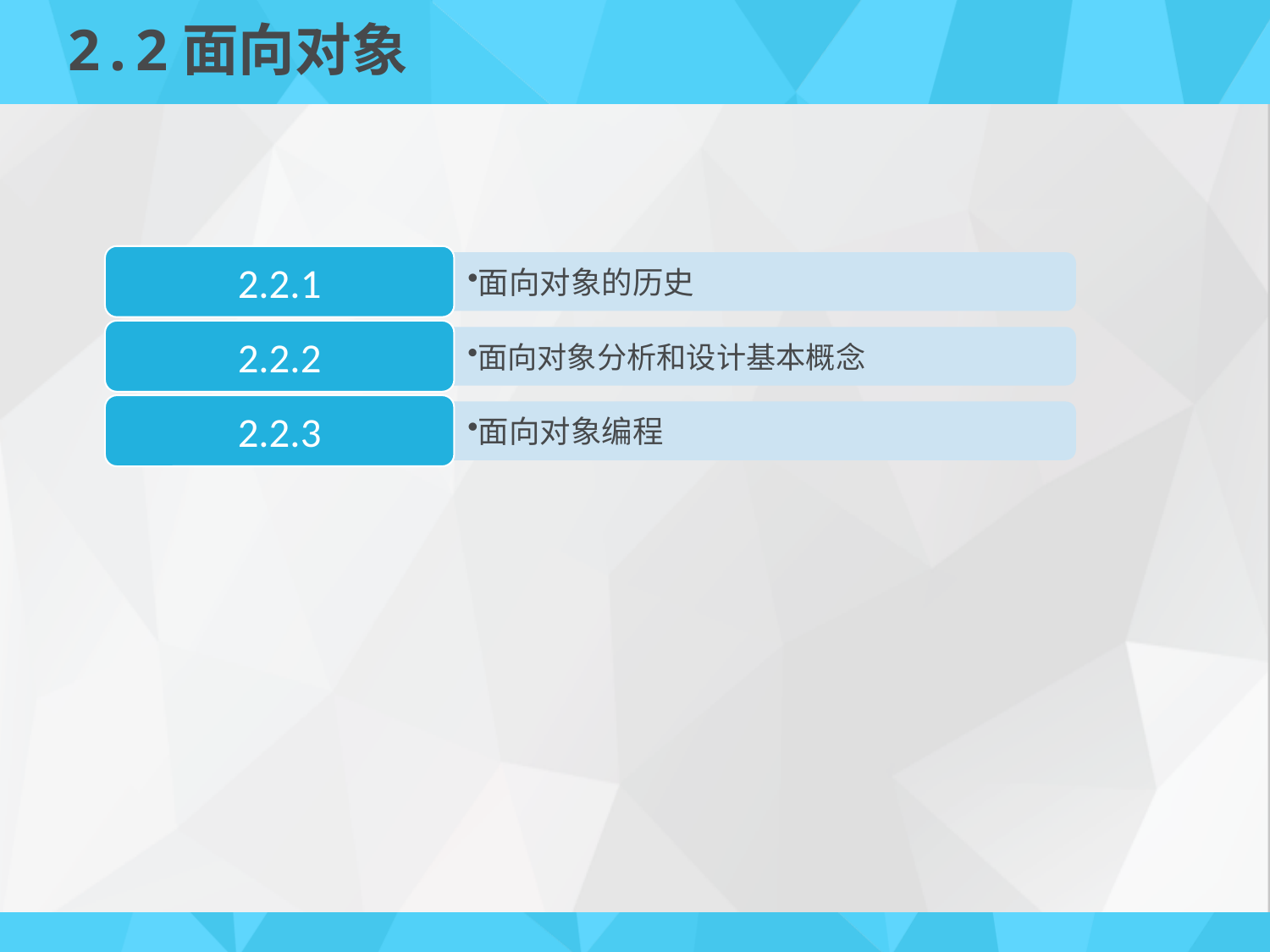

# 2.2面向对象
2.2.1
面向对象的历史
2.2.2
面向对象分析和设计基本概念
2.2.3
面向对象编程